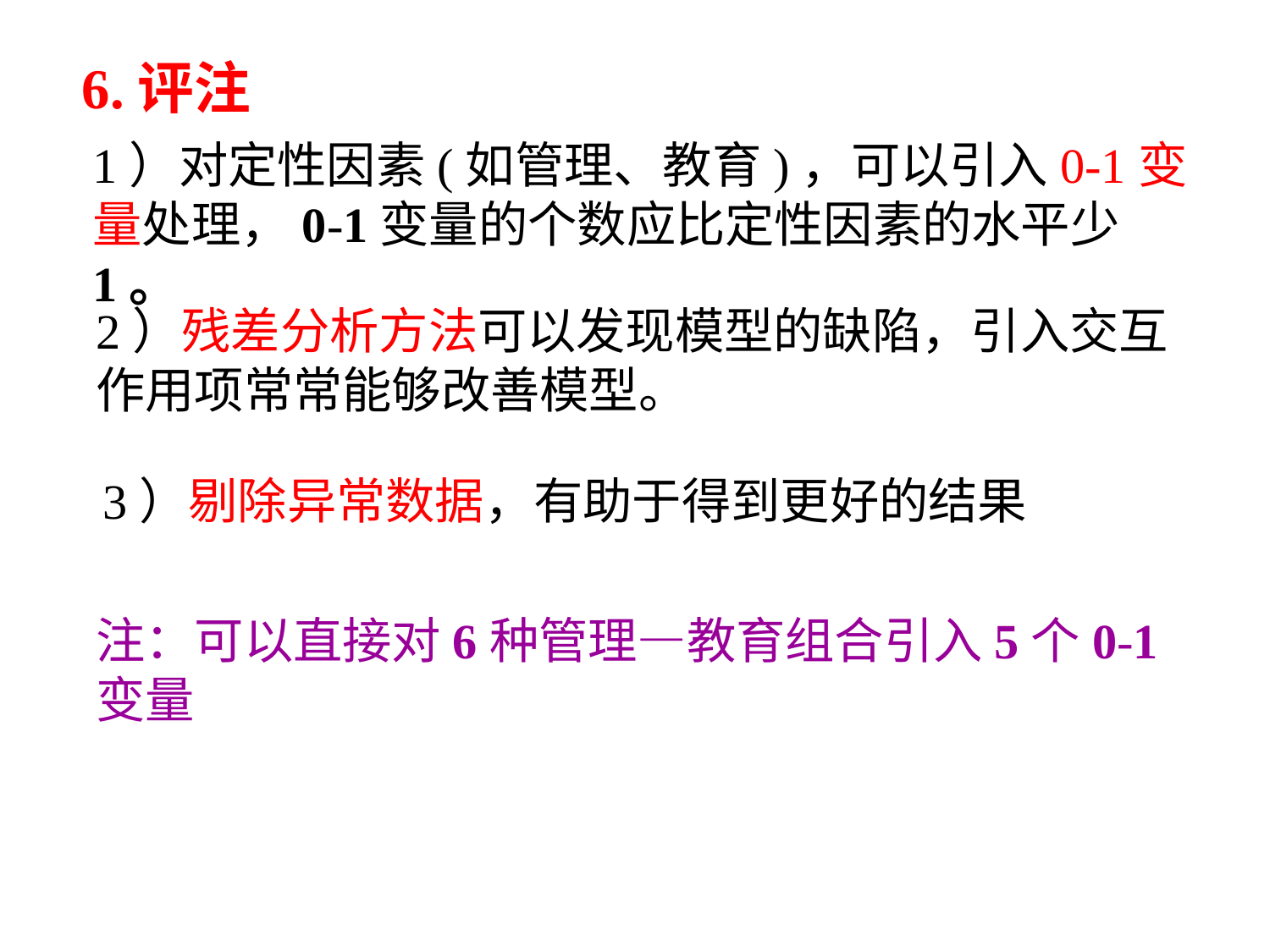

6.评注
1）对定性因素(如管理、教育)，可以引入0-1变量处理，0-1变量的个数应比定性因素的水平少1。
2）残差分析方法可以发现模型的缺陷，引入交互作用项常常能够改善模型。
3）剔除异常数据，有助于得到更好的结果
注：可以直接对6种管理—教育组合引入5个0-1变量